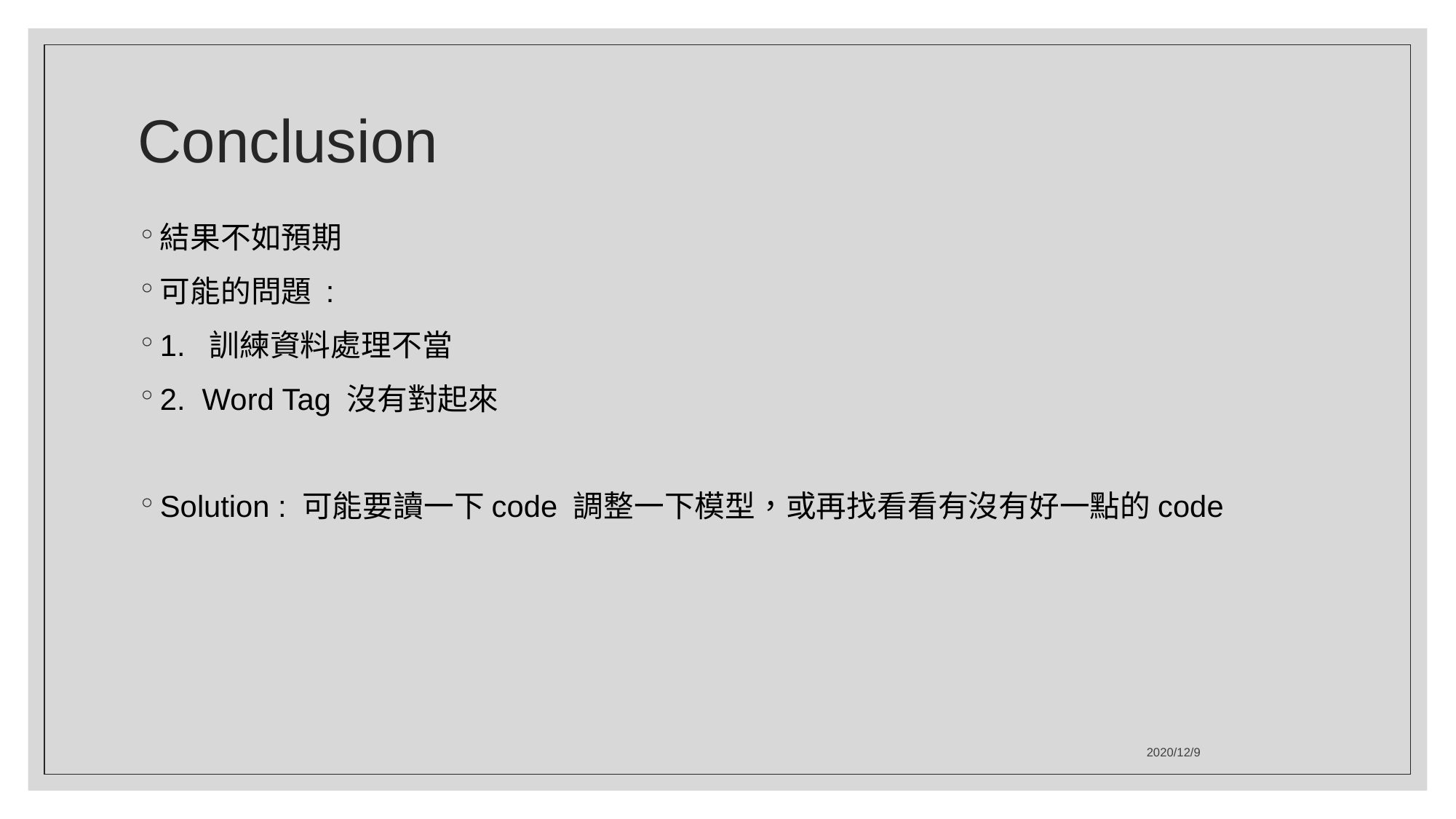

# Conclusion
結果不如預期
可能的問題 :
1.  訓練資料處理不當
2.  Word Tag 沒有對起來

Solution : 可能要讀一下code 調整一下模型，或再找看看有沒有好一點的code
2020/12/9